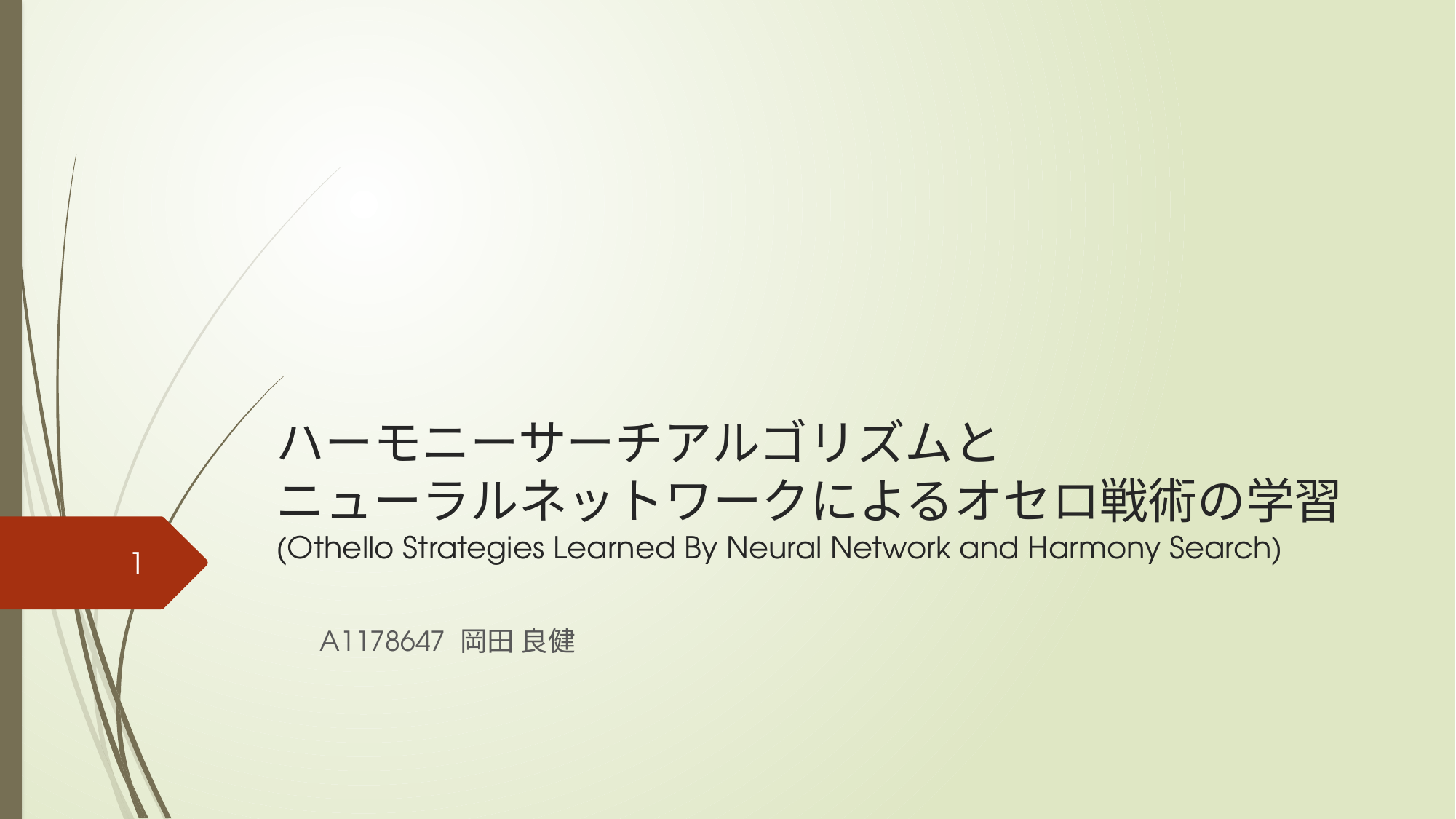

# ハーモニーサーチアルゴリズムと ニューラルネットワークによるオセロ戦術の学習 (Othello Strategies Learned By Neural Network and Harmony Search)
1

A1178647 岡田 良健